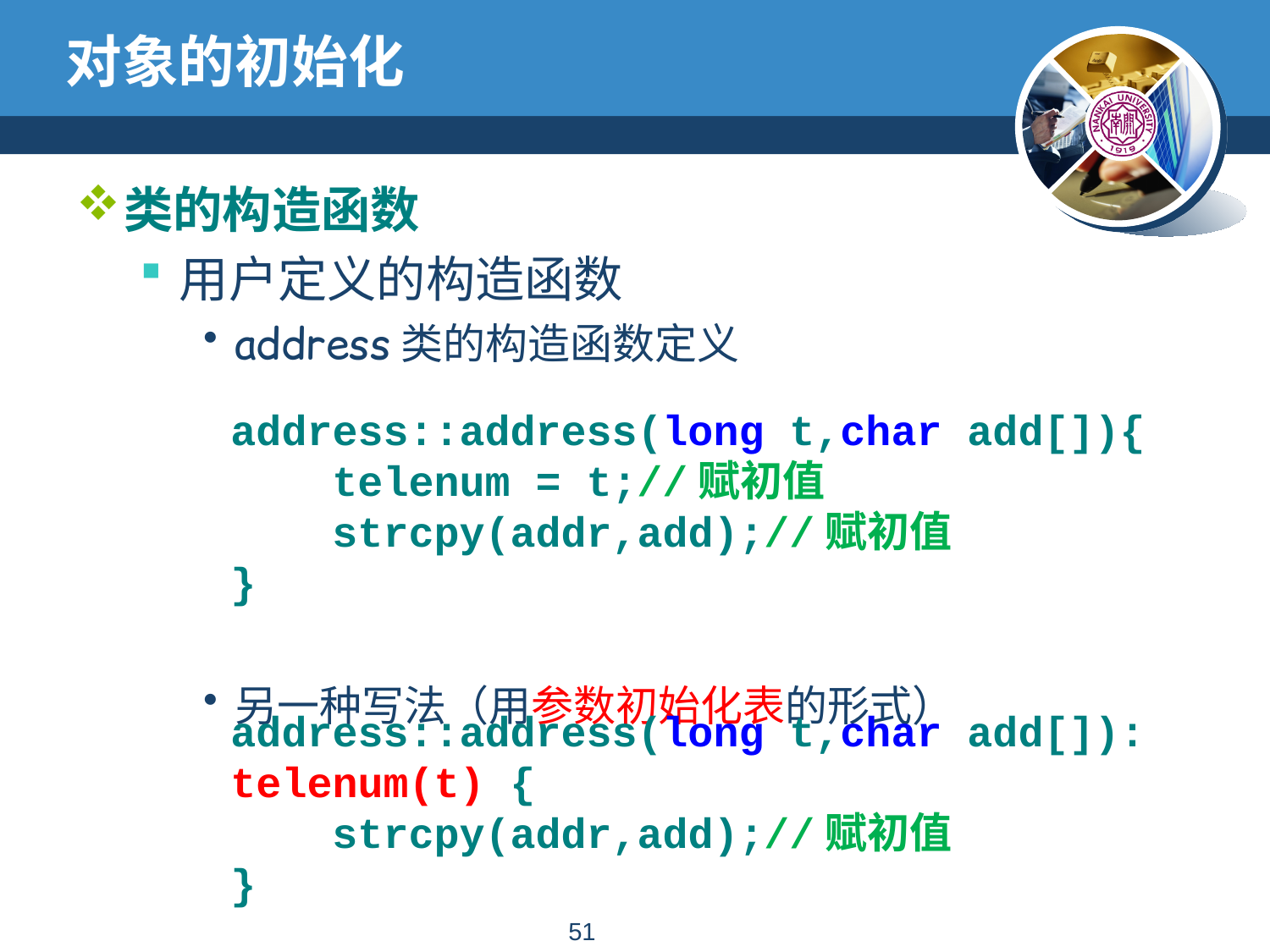

# 对象的初始化
类的构造函数
用户定义的构造函数
address类的构造函数定义

另一种写法（用参数初始化表的形式）
address::address(long t,char add[]){
    telenum = t;//赋初值
    strcpy(addr,add);//赋初值
}
address::address(long t,char add[]):
telenum(t) {
    strcpy(addr,add);//赋初值
}
51